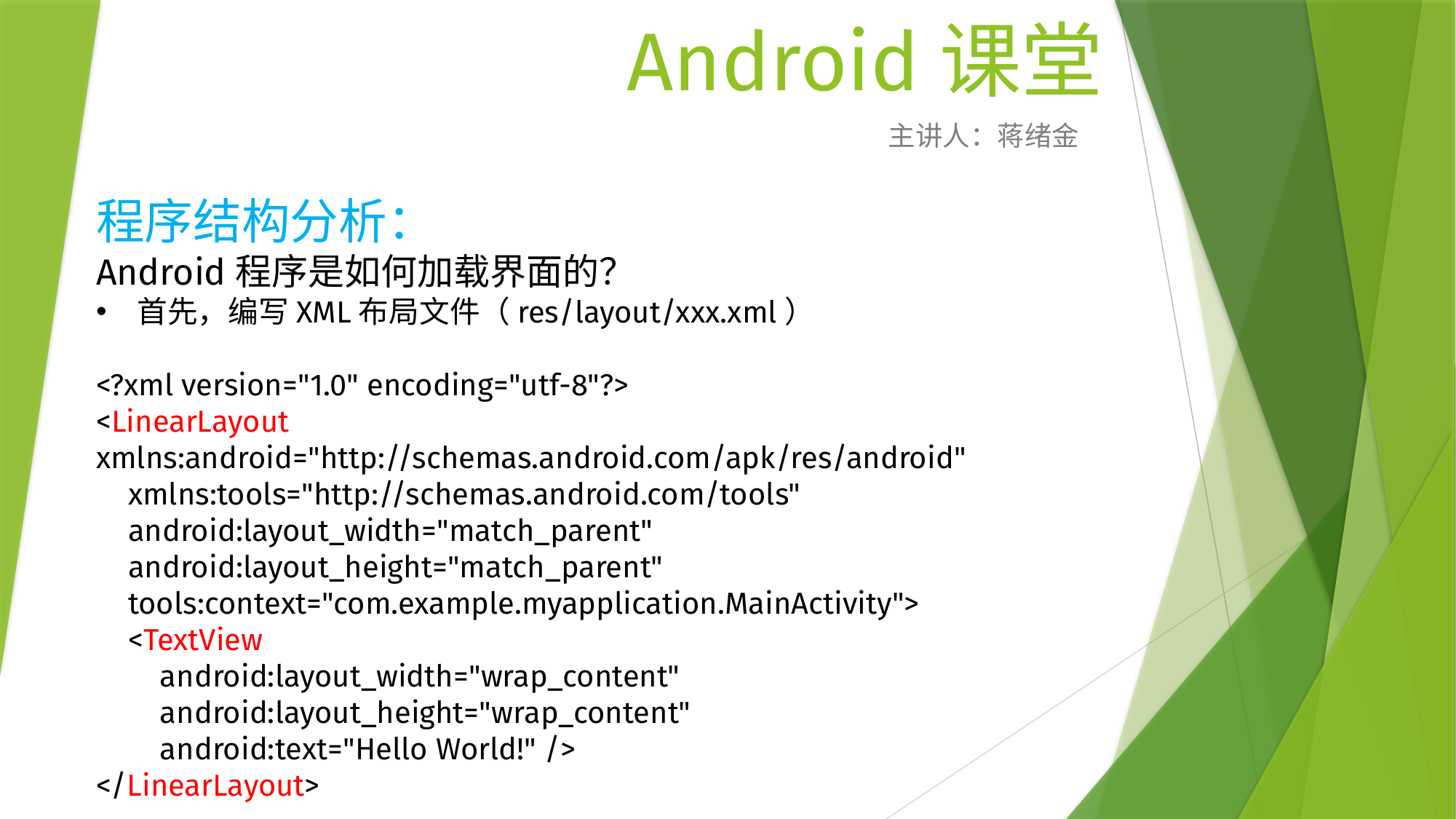

# Android课堂
主讲人：蒋绪金
程序结构分析：
Android程序是如何加载界面的？
首先，编写XML布局文件（res/layout/xxx.xml）

<?xml version="1.0" encoding="utf-8"?>
<LinearLayout xmlns:android="http://schemas.android.com/apk/res/android"
    xmlns:tools="http://schemas.android.com/tools"
    android:layout_width="match_parent"
    android:layout_height="match_parent"
    tools:context="com.example.myapplication.MainActivity">
    <TextView
        android:layout_width="wrap_content"
        android:layout_height="wrap_content"
        android:text="Hello World!" />
</LinearLayout>